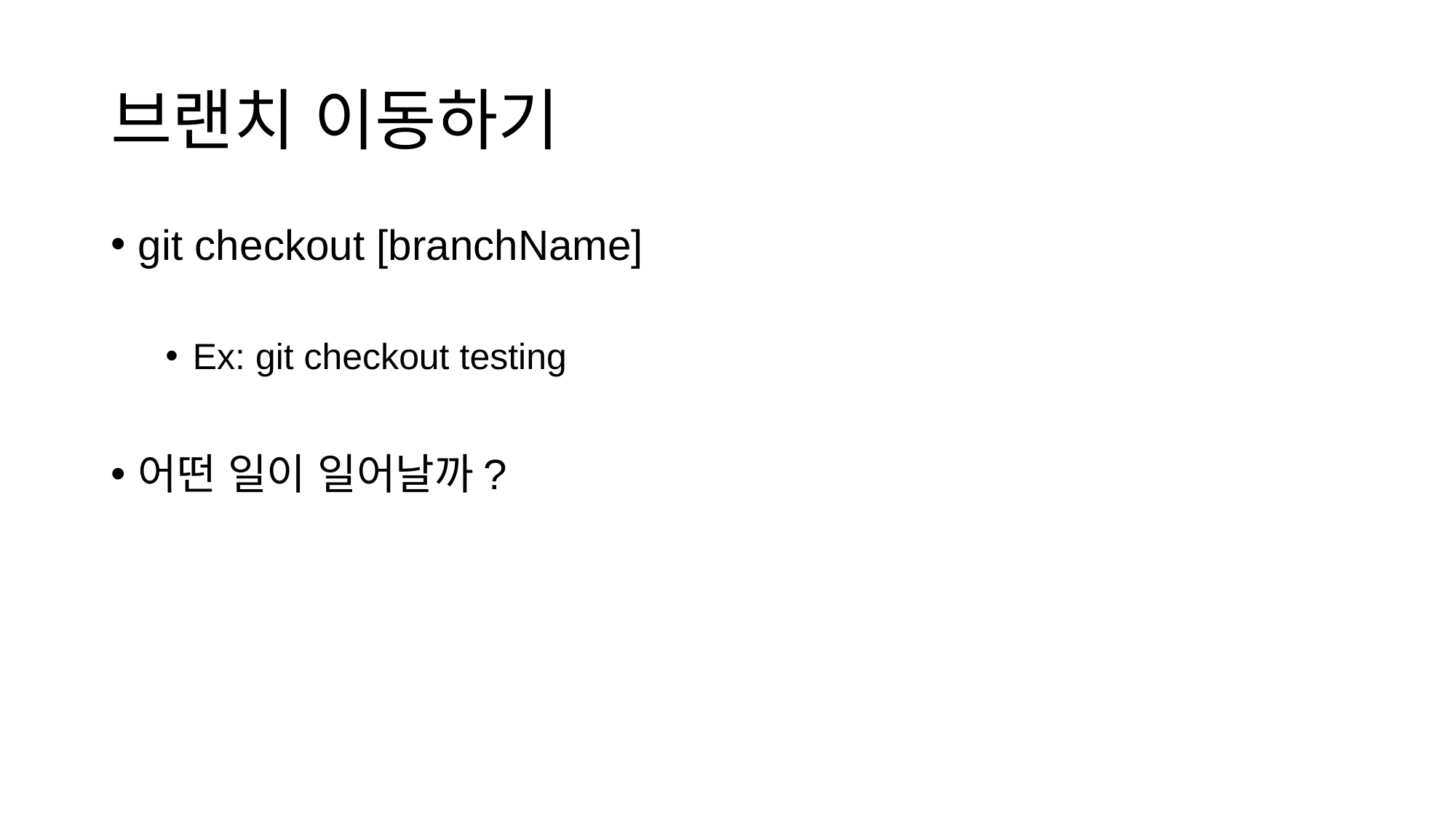

# 브랜치 이동하기
git checkout [branchName]

Ex: git checkout testing

어떤 일이 일어날까?